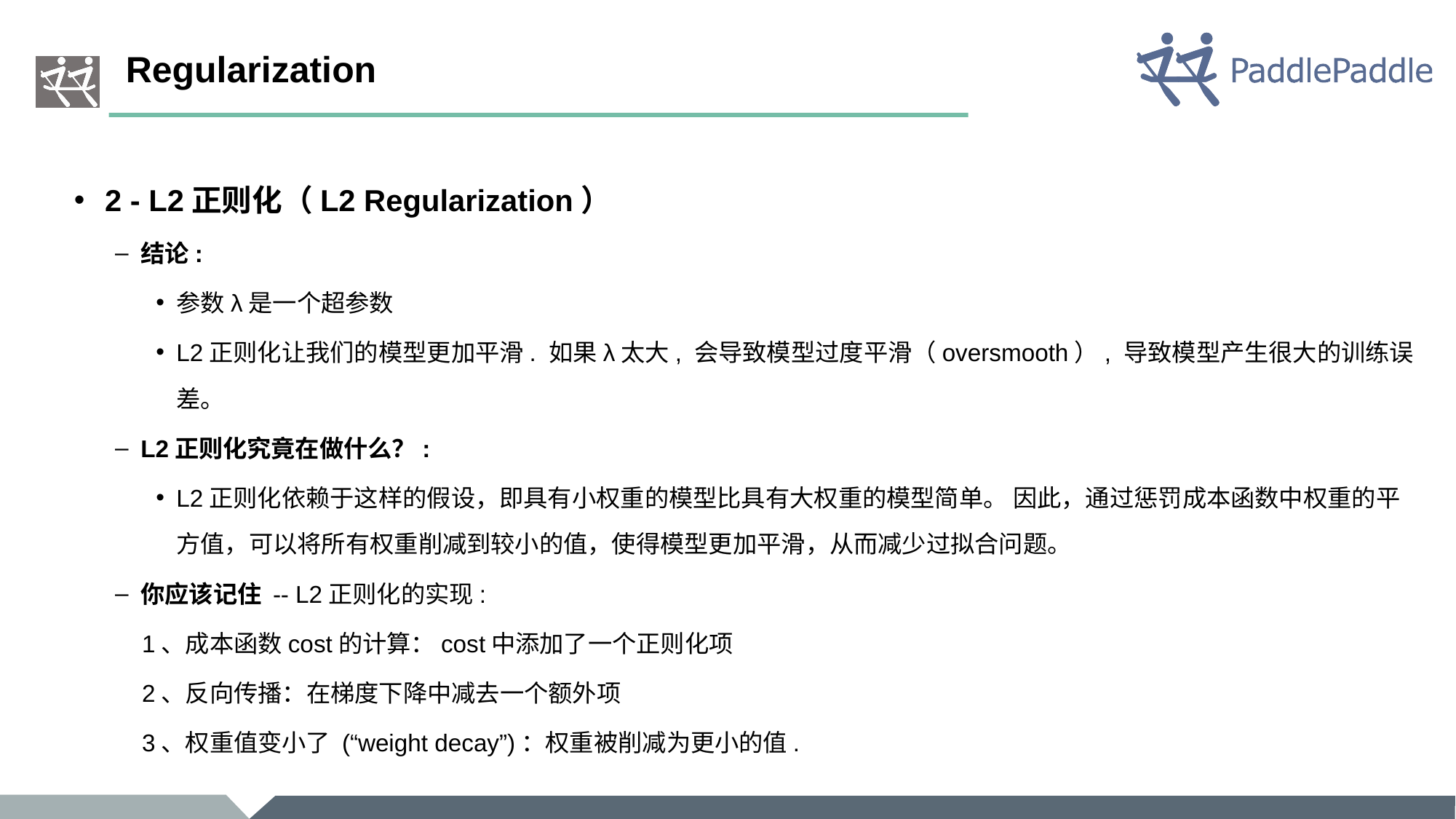

# Regularization
2 - L2正则化（L2 Regularization）
结论:
参数λ是一个超参数
L2正则化让我们的模型更加平滑. 如果λ太大, 会导致模型过度平滑（oversmooth）, 导致模型产生很大的训练误差。
L2正则化究竟在做什么？:
L2正则化依赖于这样的假设，即具有小权重的模型比具有大权重的模型简单。 因此，通过惩罚成本函数中权重的平方值，可以将所有权重削减到较小的值，使得模型更加平滑，从而减少过拟合问题。
你应该记住 -- L2正则化的实现:
    1、成本函数cost的计算：cost中添加了一个正则化项
    2、反向传播：在梯度下降中减去一个额外项
    3、权重值变小了 (“weight decay”)：权重被削减为更小的值.